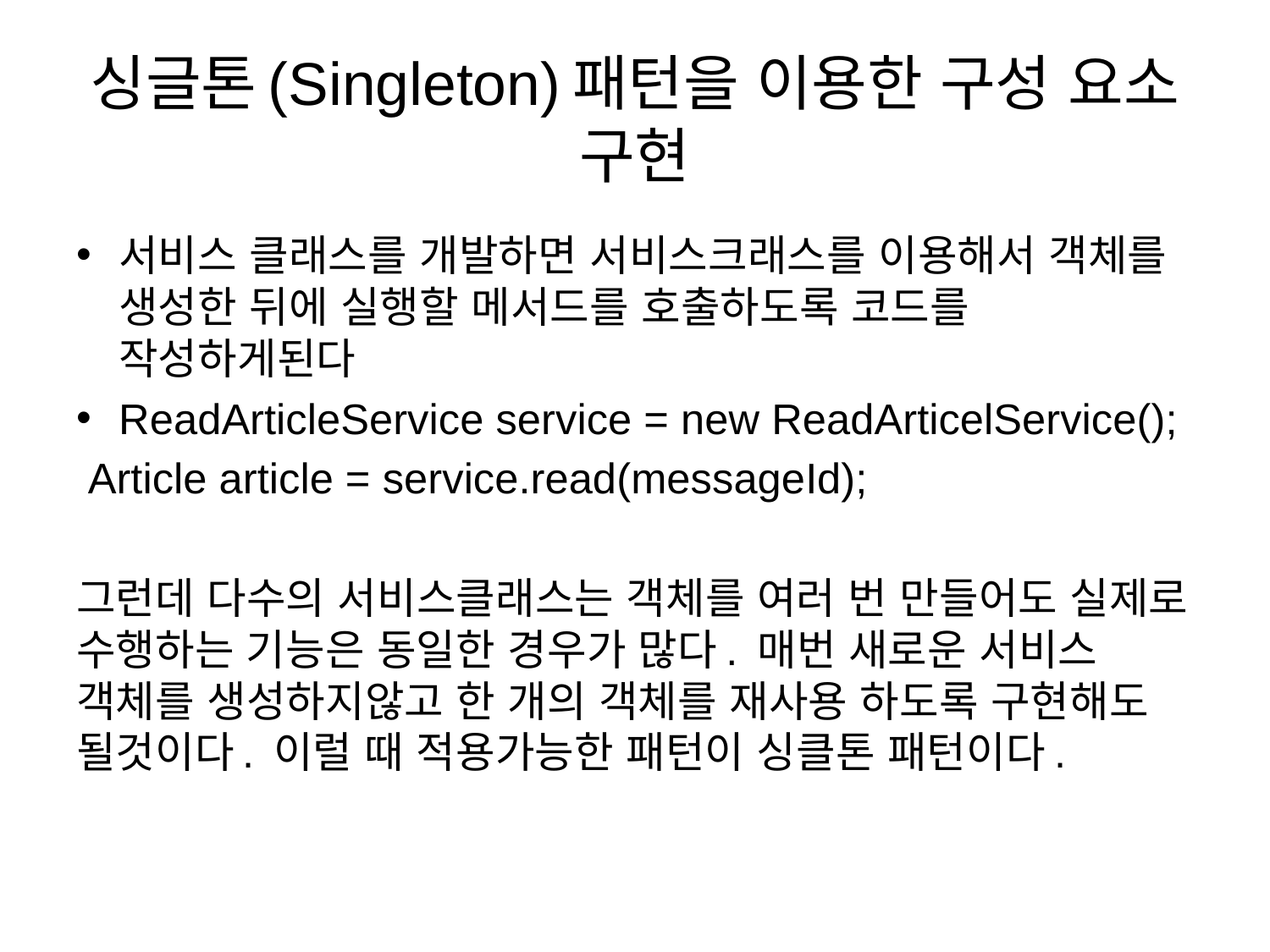

# 싱글톤(Singleton)패턴을 이용한 구성 요소 구현
서비스 클래스를 개발하면 서비스크래스를 이용해서 객체를 생성한 뒤에 실행할 메서드를 호출하도록 코드를 작성하게된다
ReadArticleService service = new ReadArticelService();
 Article article = service.read(messageId);

그런데 다수의 서비스클래스는 객체를 여러 번 만들어도 실제로 수행하는 기능은 동일한 경우가 많다. 매번 새로운 서비스 객체를 생성하지않고 한 개의 객체를 재사용 하도록 구현해도 될것이다. 이럴 때 적용가능한 패턴이 싱클톤 패턴이다.